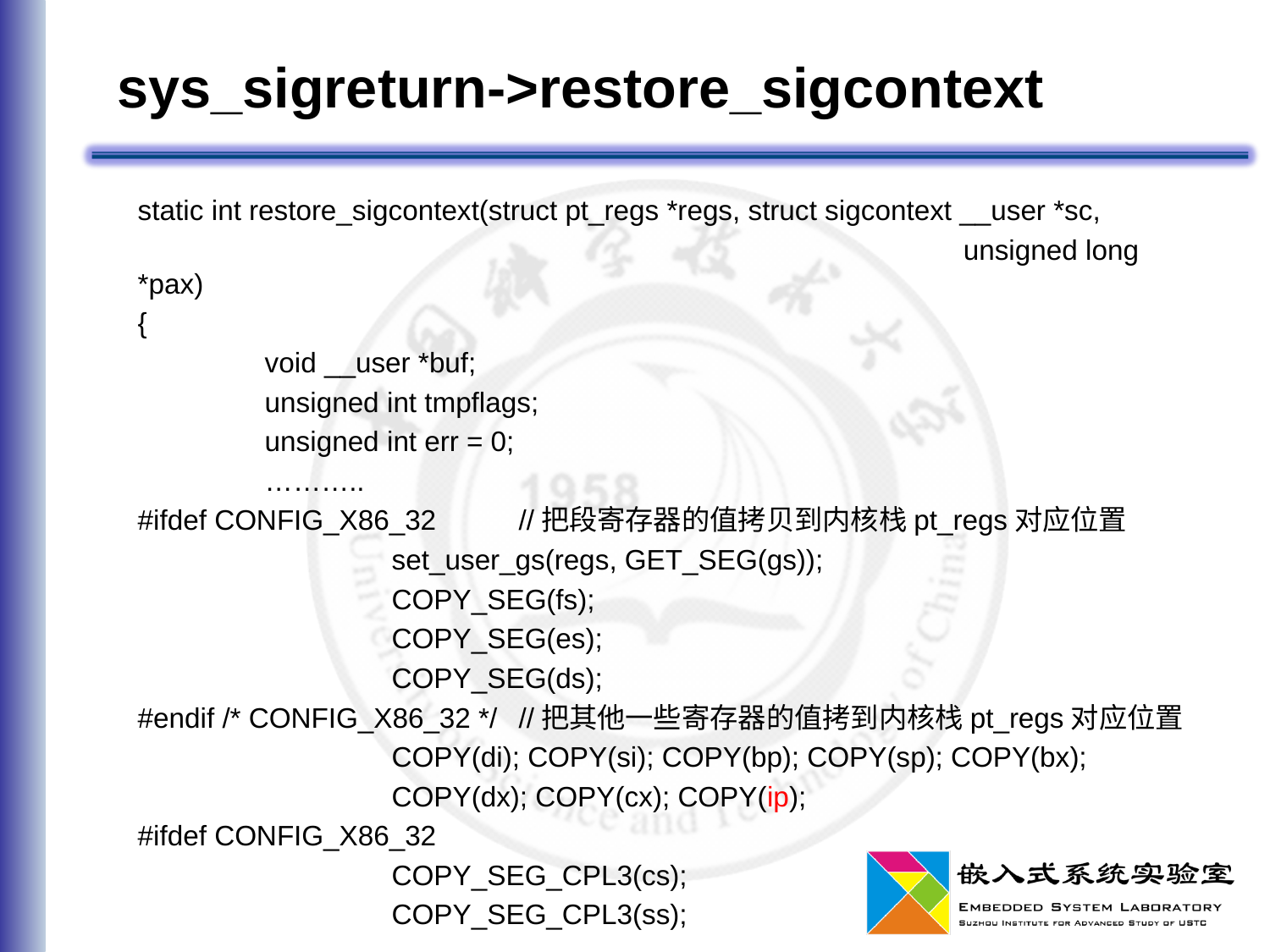

# sys_sigreturn->restore_sigcontext
static int restore_sigcontext(struct pt_regs *regs, struct sigcontext __user *sc,
		                                                                         unsigned long *pax)
{
	void __user *buf;
	unsigned int tmpflags;
	unsigned int err = 0;
	………..
#ifdef CONFIG_X86_32	//把段寄存器的值拷贝到内核栈pt_regs对应位置
		set_user_gs(regs, GET_SEG(gs));
		COPY_SEG(fs);
		COPY_SEG(es);
		COPY_SEG(ds);
#endif /* CONFIG_X86_32 */	//把其他一些寄存器的值拷到内核栈pt_regs对应位置
		COPY(di); COPY(si); COPY(bp); COPY(sp); COPY(bx);
		COPY(dx); COPY(cx); COPY(ip);
#ifdef CONFIG_X86_32
		COPY_SEG_CPL3(cs);
		COPY_SEG_CPL3(ss);